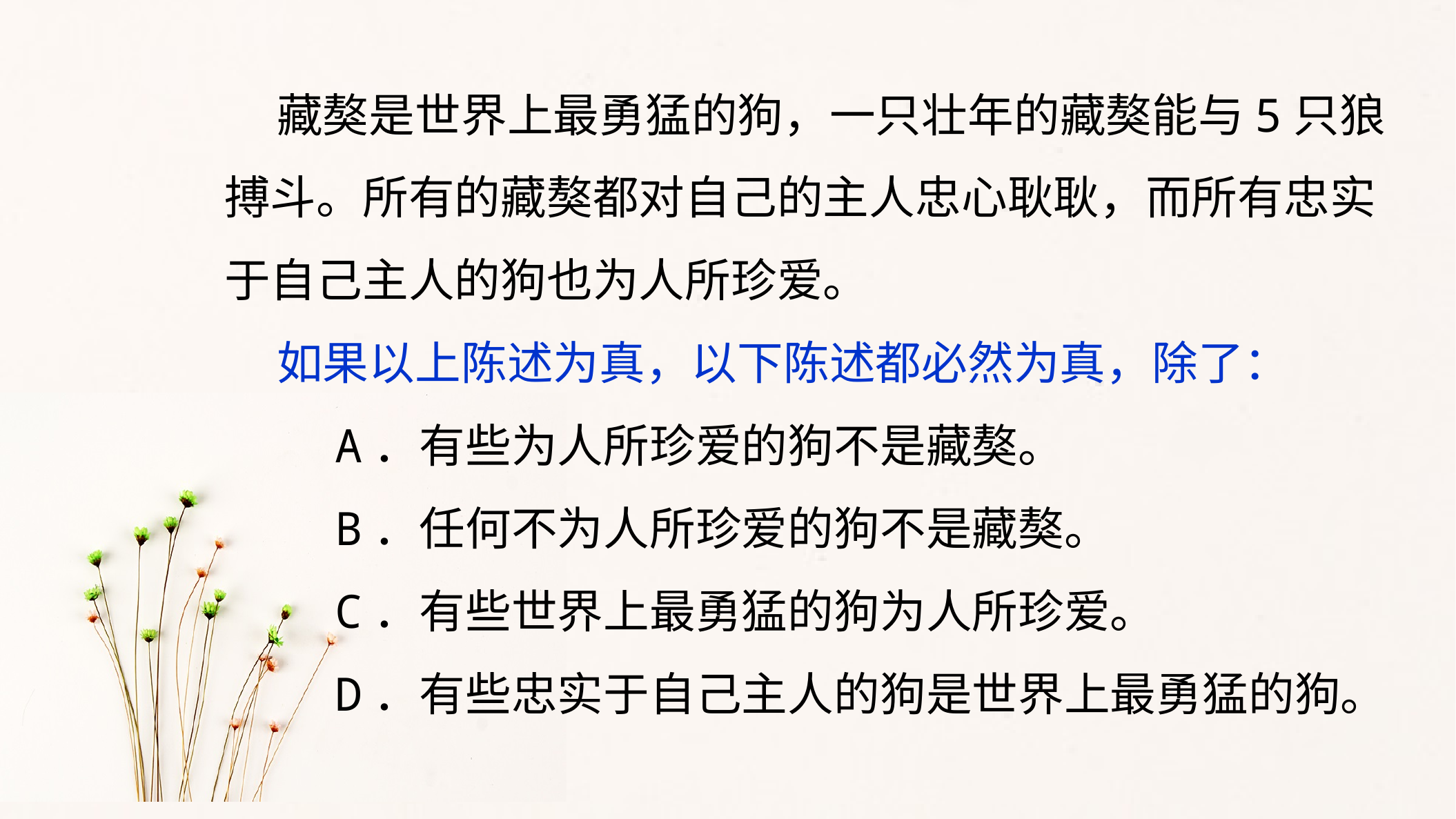

藏獒是世界上最勇猛的狗，一只壮年的藏獒能与5只狼搏斗。所有的藏獒都对自己的主人忠心耿耿，而所有忠实于自己主人的狗也为人所珍爱。
    如果以上陈述为真，以下陈述都必然为真，除了：
    A．有些为人所珍爱的狗不是藏獒。
    B．任何不为人所珍爱的狗不是藏獒。
    C．有些世界上最勇猛的狗为人所珍爱。
    D．有些忠实于自己主人的狗是世界上最勇猛的狗。